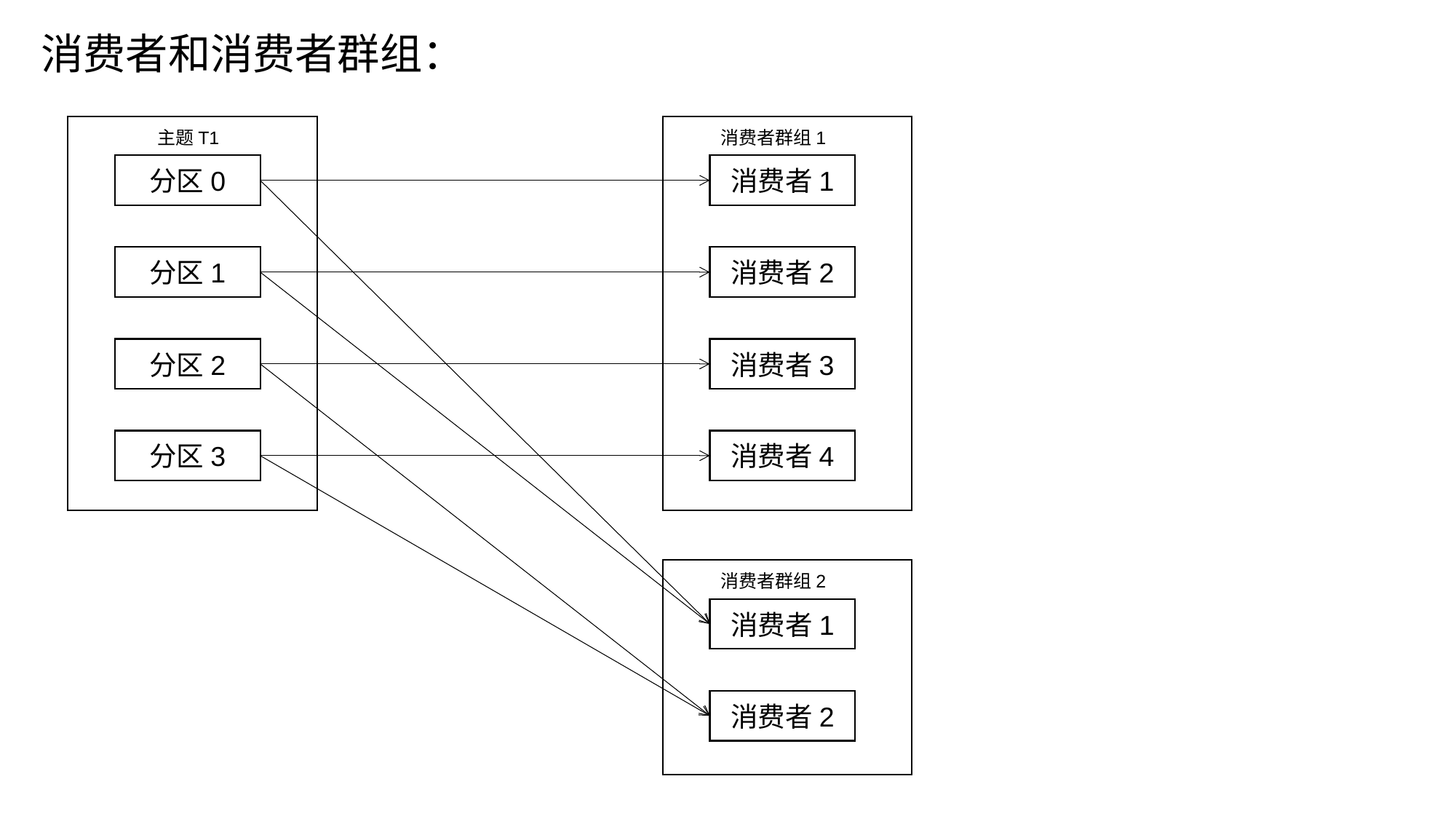

消费者和消费者群组：

主题T1
分区0
分区1
分区2
分区3

消费者群组1
消费者1
消费者2
消费者3
消费者4

消费者群组2
消费者1
消费者2